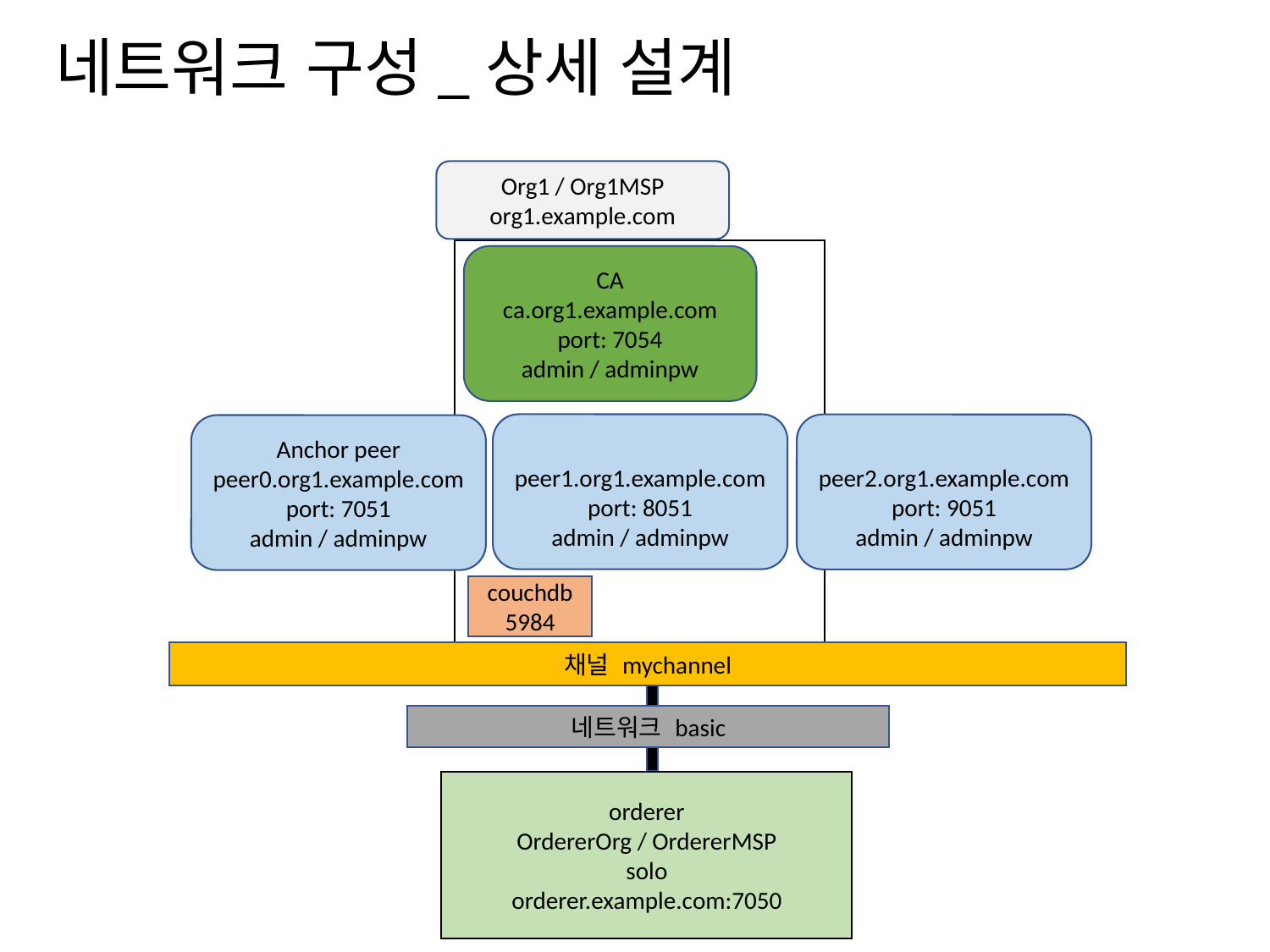

# 네트워크 구성_상세 설계
Org1 / Org1MSP
org1.example.com

CA
ca.org1.example.com
port: 7054
admin / adminpw
peer1.org1.example.com
port: 8051
admin / adminpw
peer2.org1.example.com
port: 9051
admin / adminpw
Anchor peer
peer0.org1.example.com
port: 7051
admin / adminpw
couchdb
5984
채널 mychannel

네트워크 basic
orderer
OrdererOrg / OrdererMSP
solo
orderer.example.com:7050